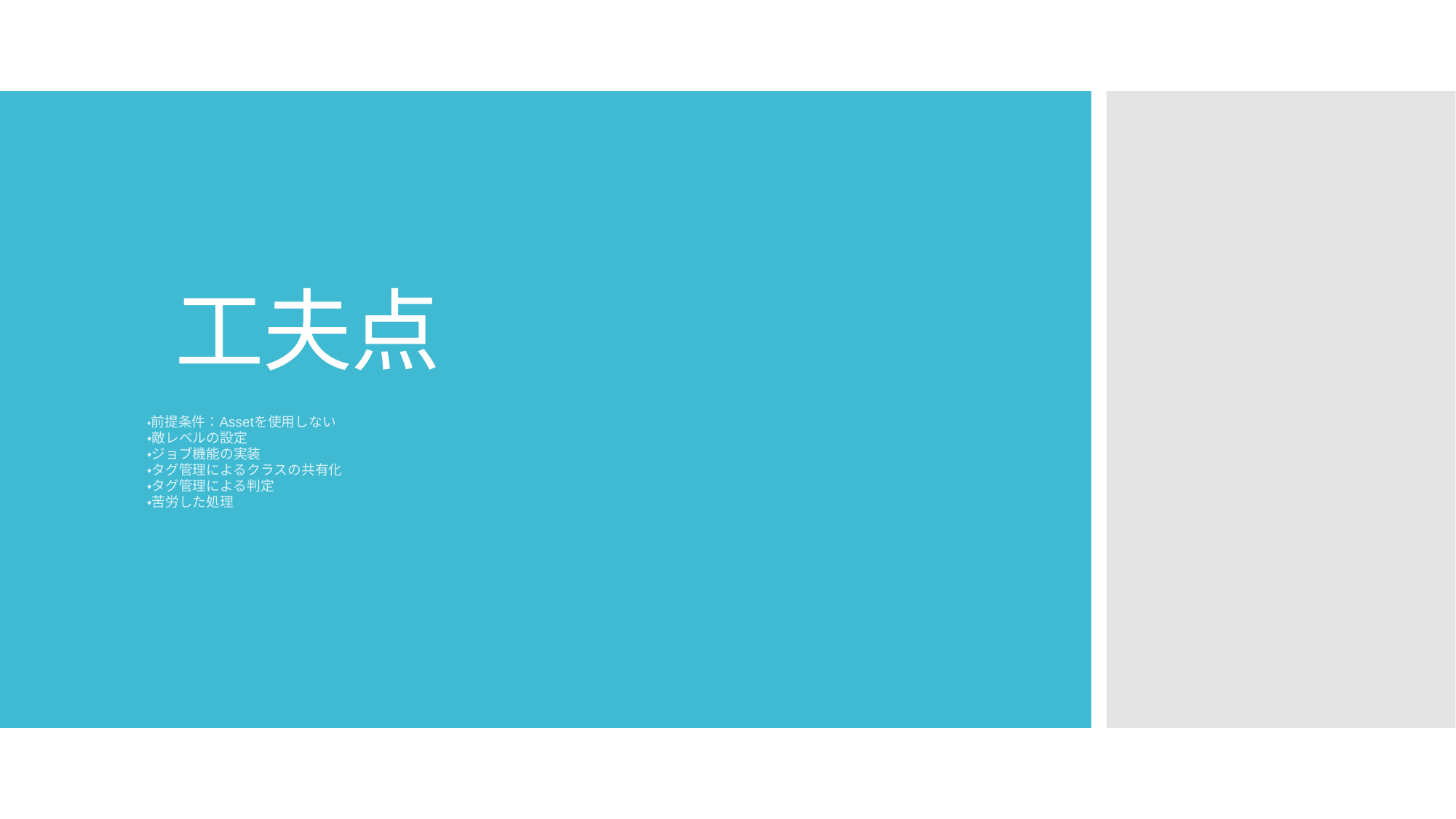

# 工夫点
・前提条件：Assetを使用しない
・敵レベルの設定
・ジョブ機能の実装
・タグ管理によるクラスの共有化
・タグ管理による判定
・苦労した処理